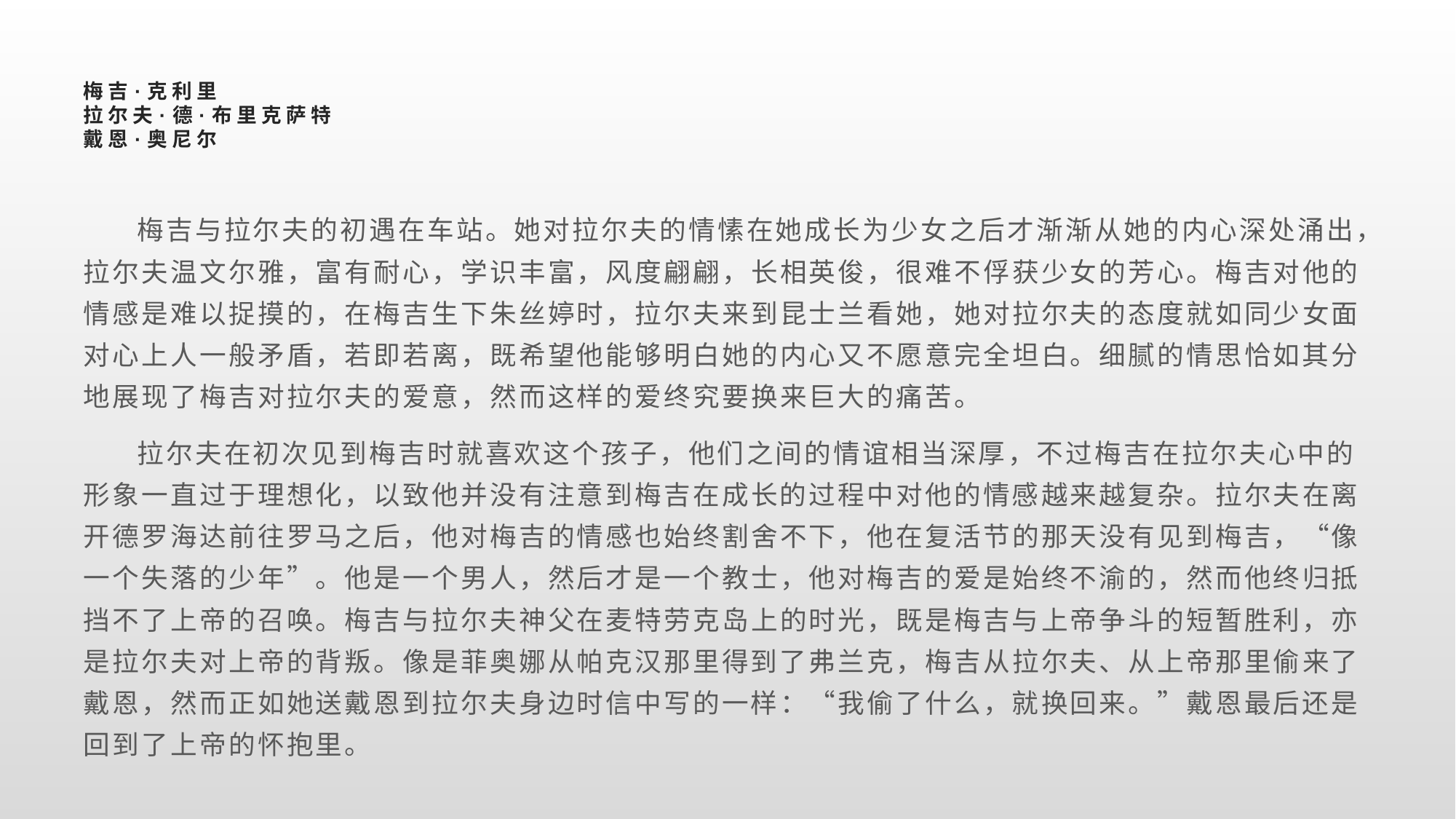

# 梅吉·克利里 拉尔夫·德·布里克萨特 戴恩·奥尼尔
梅吉与拉尔夫的初遇在车站。她对拉尔夫的情愫在她成长为少女之后才渐渐从她的内心深处涌出，拉尔夫温文尔雅，富有耐心，学识丰富，风度翩翩，长相英俊，很难不俘获少女的芳心。梅吉对他的情感是难以捉摸的，在梅吉生下朱丝婷时，拉尔夫来到昆士兰看她，她对拉尔夫的态度就如同少女面对心上人一般矛盾，若即若离，既希望他能够明白她的内心又不愿意完全坦白。细腻的情思恰如其分地展现了梅吉对拉尔夫的爱意，然而这样的爱终究要换来巨大的痛苦。
拉尔夫在初次见到梅吉时就喜欢这个孩子，他们之间的情谊相当深厚，不过梅吉在拉尔夫心中的形象一直过于理想化，以致他并没有注意到梅吉在成长的过程中对他的情感越来越复杂。拉尔夫在离开德罗海达前往罗马之后，他对梅吉的情感也始终割舍不下，他在复活节的那天没有见到梅吉，“像一个失落的少年”。他是一个男人，然后才是一个教士，他对梅吉的爱是始终不渝的，然而他终归抵挡不了上帝的召唤。梅吉与拉尔夫神父在麦特劳克岛上的时光，既是梅吉与上帝争斗的短暂胜利，亦是拉尔夫对上帝的背叛。像是菲奥娜从帕克汉那里得到了弗兰克，梅吉从拉尔夫、从上帝那里偷来了戴恩，然而正如她送戴恩到拉尔夫身边时信中写的一样：“我偷了什么，就换回来。”戴恩最后还是回到了上帝的怀抱里。